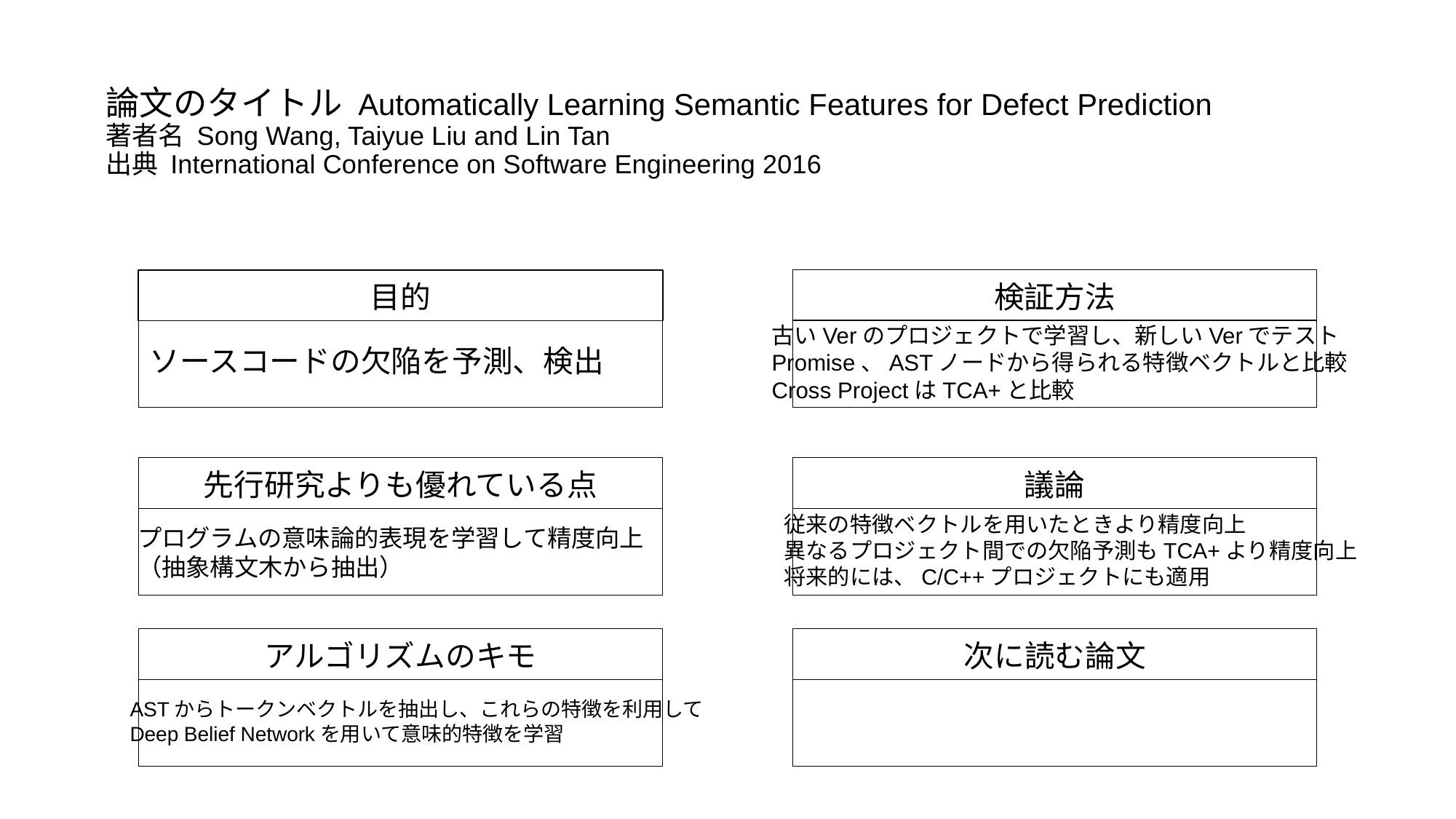

# 論文のタイトル Automatically Learning Semantic Features for Defect Prediction 著者名 Song Wang, Taiyue Liu and Lin Tan 出典 International Conference on Software Engineering 2016
検証方法
目的
古いVerのプロジェクトで学習し、新しいVerでテスト
Promise、ASTノードから得られる特徴ベクトルと比較
Cross ProjectはTCA+と比較

ソースコードの欠陥を予測、検出

先行研究よりも優れている点
議論
従来の特徴ベクトルを用いたときより精度向上
異なるプロジェクト間での欠陥予測もTCA+より精度向上
将来的には、C/C++プロジェクトにも適用

プログラムの意味論的表現を学習して精度向上
（抽象構文木から抽出）

アルゴリズムのキモ
次に読む論文

ASTからトークンベクトルを抽出し、これらの特徴を利用して
Deep Belief Networkを用いて意味的特徴を学習